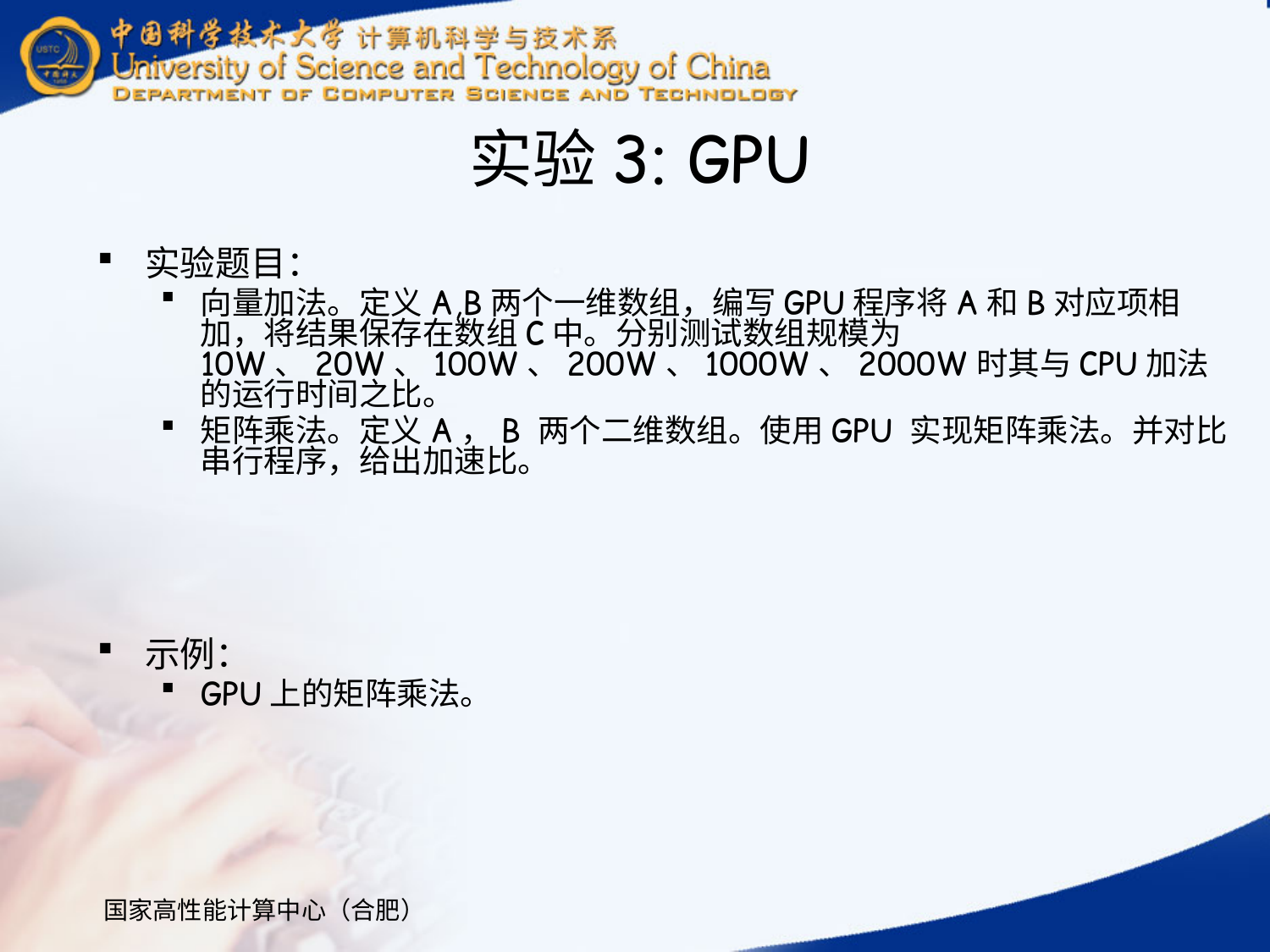

# 实验3: GPU
实验题目：
向量加法。定义A,B两个一维数组，编写GPU程序将A和B对应项相加，将结果保存在数组C中。分别测试数组规模为10W、20W、100W、200W、1000W、2000W时其与CPU加法的运行时间之比。
矩阵乘法。定义A，B 两个二维数组。使用GPU 实现矩阵乘法。并对比串行程序，给出加速比。

示例：
GPU上的矩阵乘法。

国家高性能计算中心（合肥）